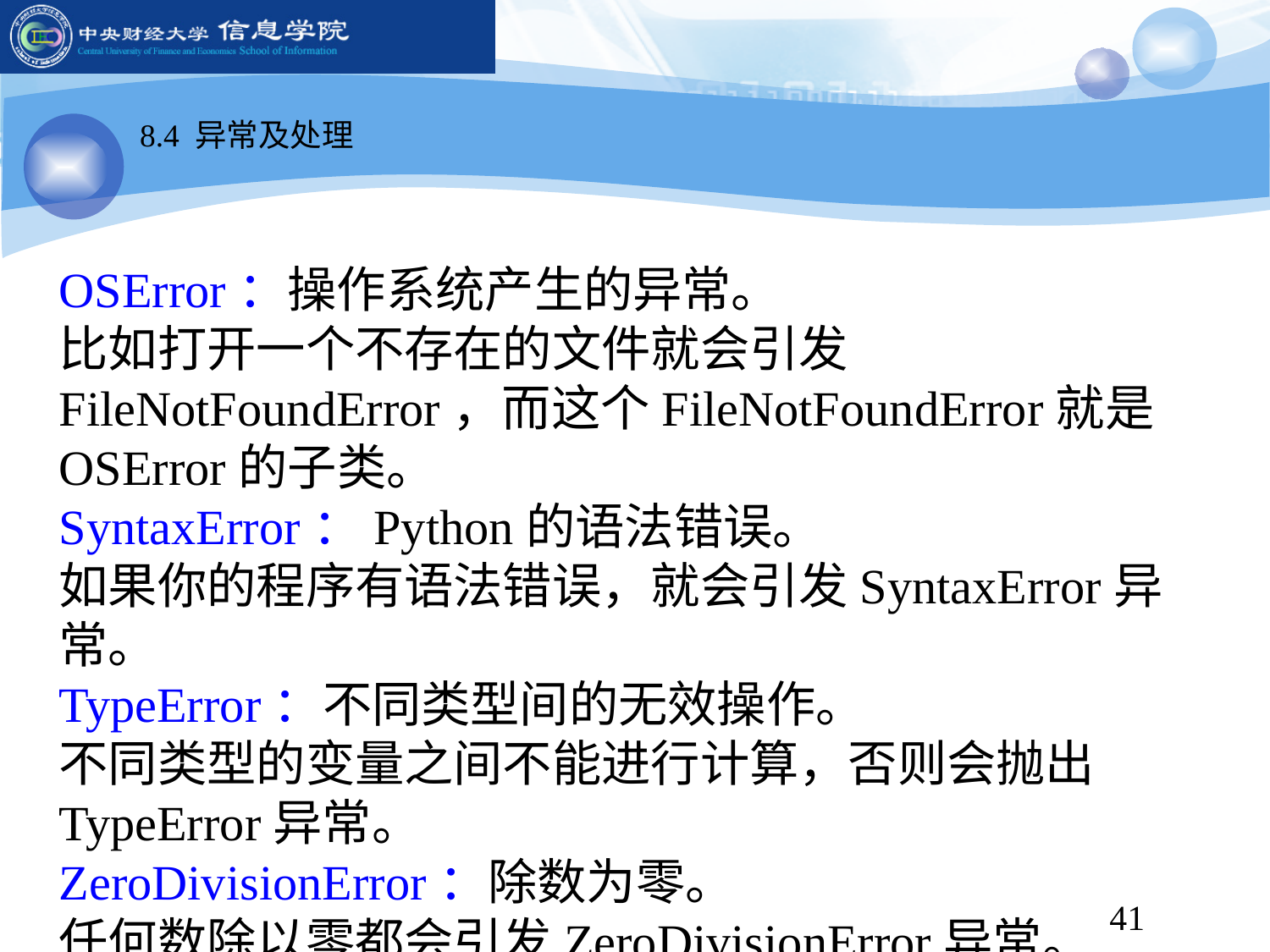

8.4 异常及处理
OSError：操作系统产生的异常。
比如打开一个不存在的文件就会引发FileNotFoundError，而这个FileNotFoundError就是OSError的子类。
SyntaxError：Python的语法错误。
如果你的程序有语法错误，就会引发SyntaxError异常。
TypeError：不同类型间的无效操作。
不同类型的变量之间不能进行计算，否则会抛出TypeError异常。
ZeroDivisionError：除数为零。
任何数除以零都会引发ZeroDivisionError异常。